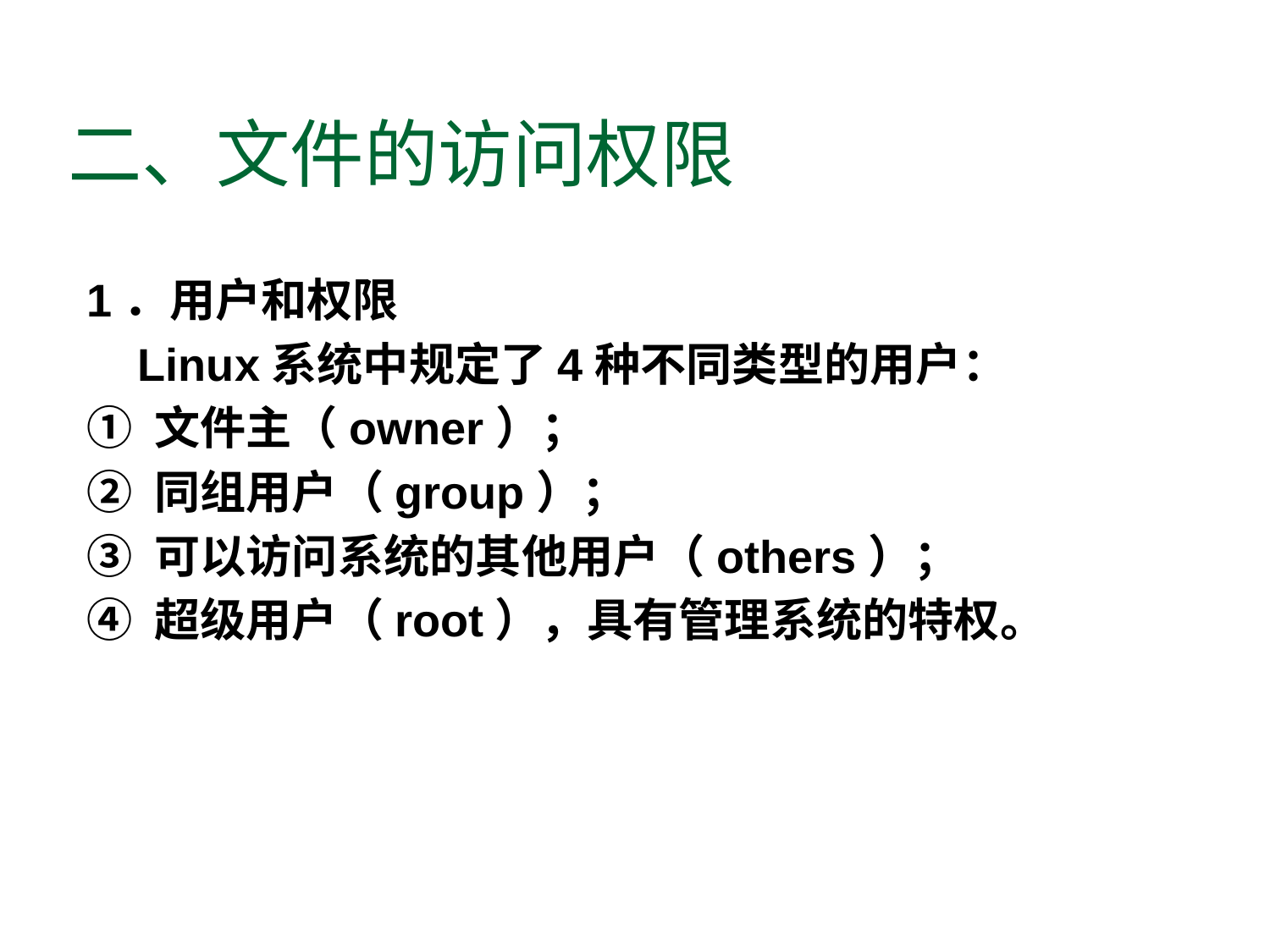

# 二、文件的访问权限
1．用户和权限
    Linux系统中规定了4种不同类型的用户：
① 文件主（owner）；
② 同组用户（group）；
③ 可以访问系统的其他用户（others）；
④ 超级用户（root），具有管理系统的特权。